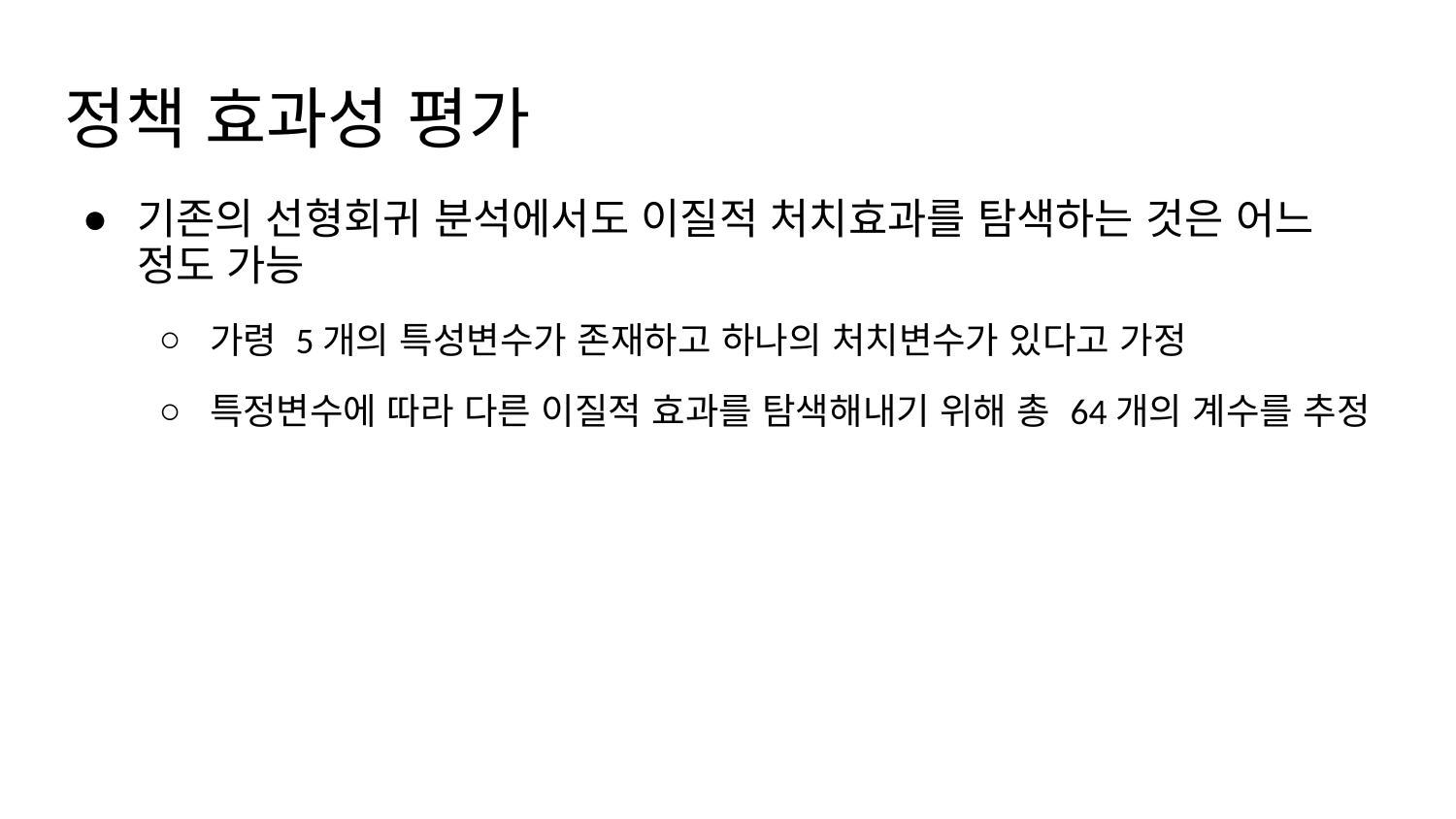

# 정책 효과성 평가
기존의 선형회귀 분석에서도 이질적 처치효과를 탐색하는 것은 어느 정도 가능
가령 5개의 특성변수가 존재하고 하나의 처치변수가 있다고 가정
특정변수에 따라 다른 이질적 효과를 탐색해내기 위해 총 64개의 계수를 추정